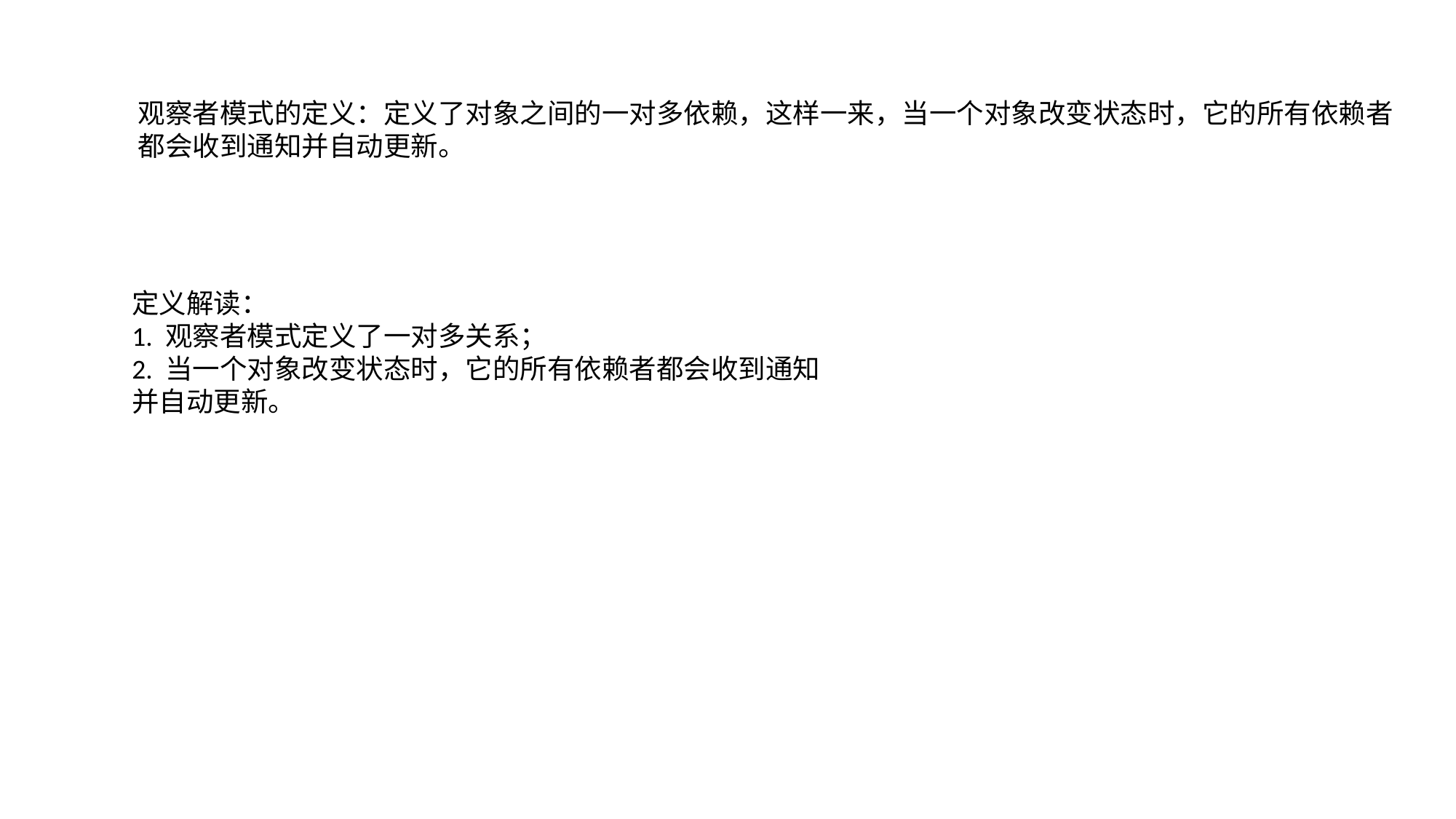

观察者模式的定义：定义了对象之间的一对多依赖，这样一来，当一个对象改变状态时，它的所有依赖者
都会收到通知并自动更新。
定义解读：
1. 观察者模式定义了一对多关系；
2. 当一个对象改变状态时，它的所有依赖者都会收到通知并自动更新。